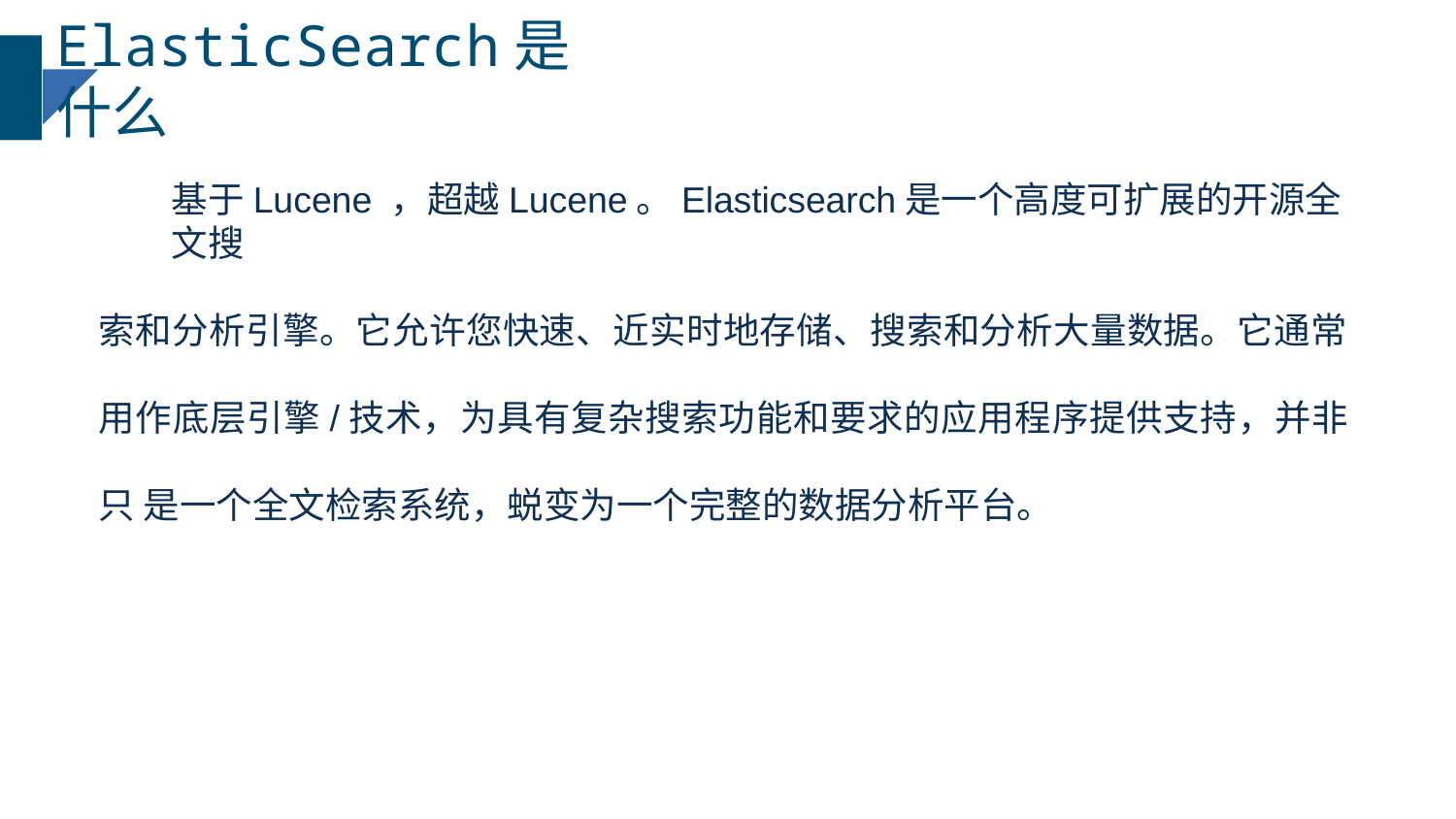

# ElasticSearch是什么
基于Lucene ，超越Lucene。Elasticsearch是一个高度可扩展的开源全文搜
索和分析引擎。它允许您快速、近实时地存储、搜索和分析大量数据。它通常 用作底层引擎/技术，为具有复杂搜索功能和要求的应用程序提供支持，并非只 是一个全文检索系统，蜕变为一个完整的数据分析平台。